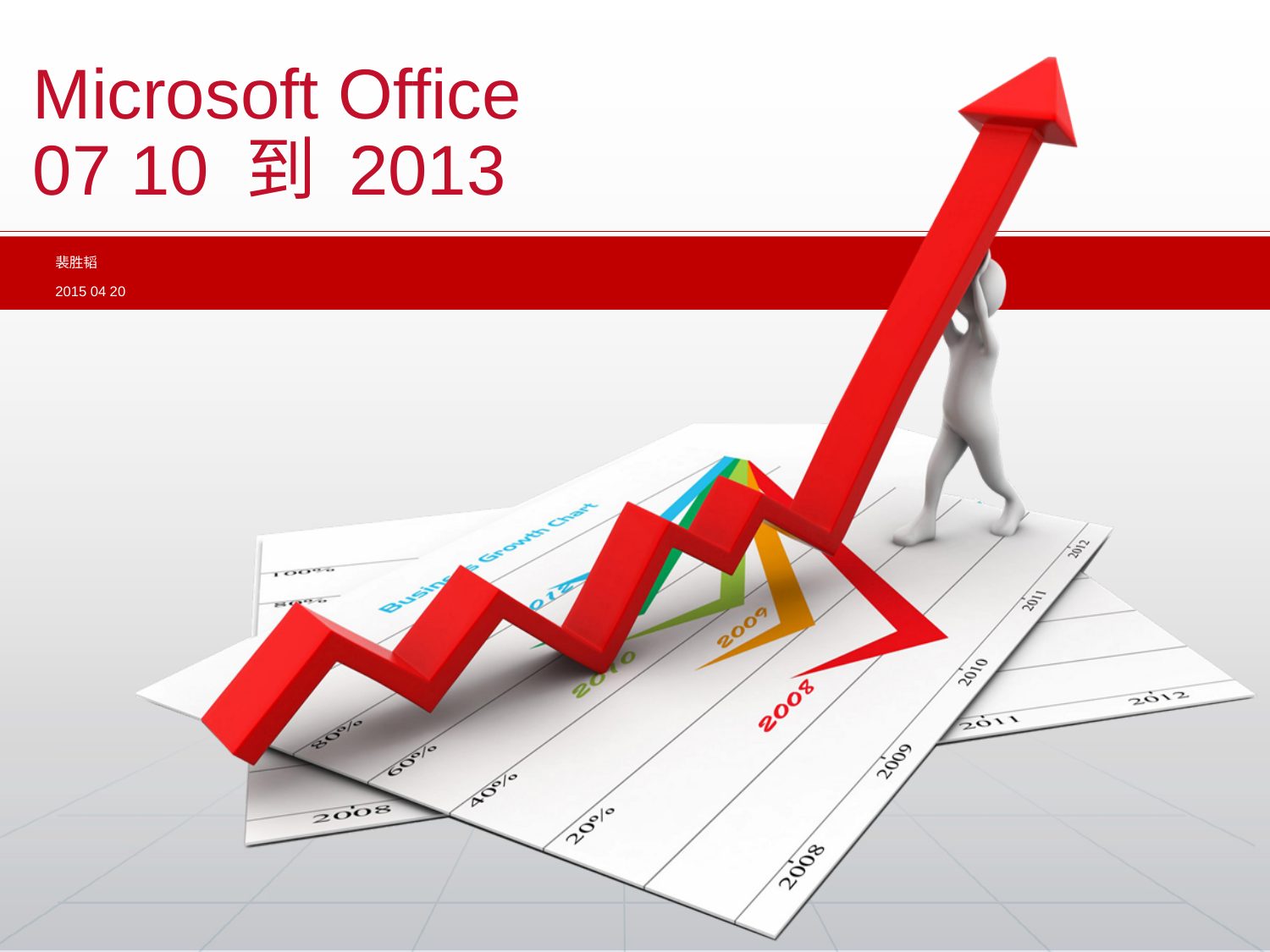

# Microsoft Office 07 10 到 2013
裴胜韬
2015 04 20